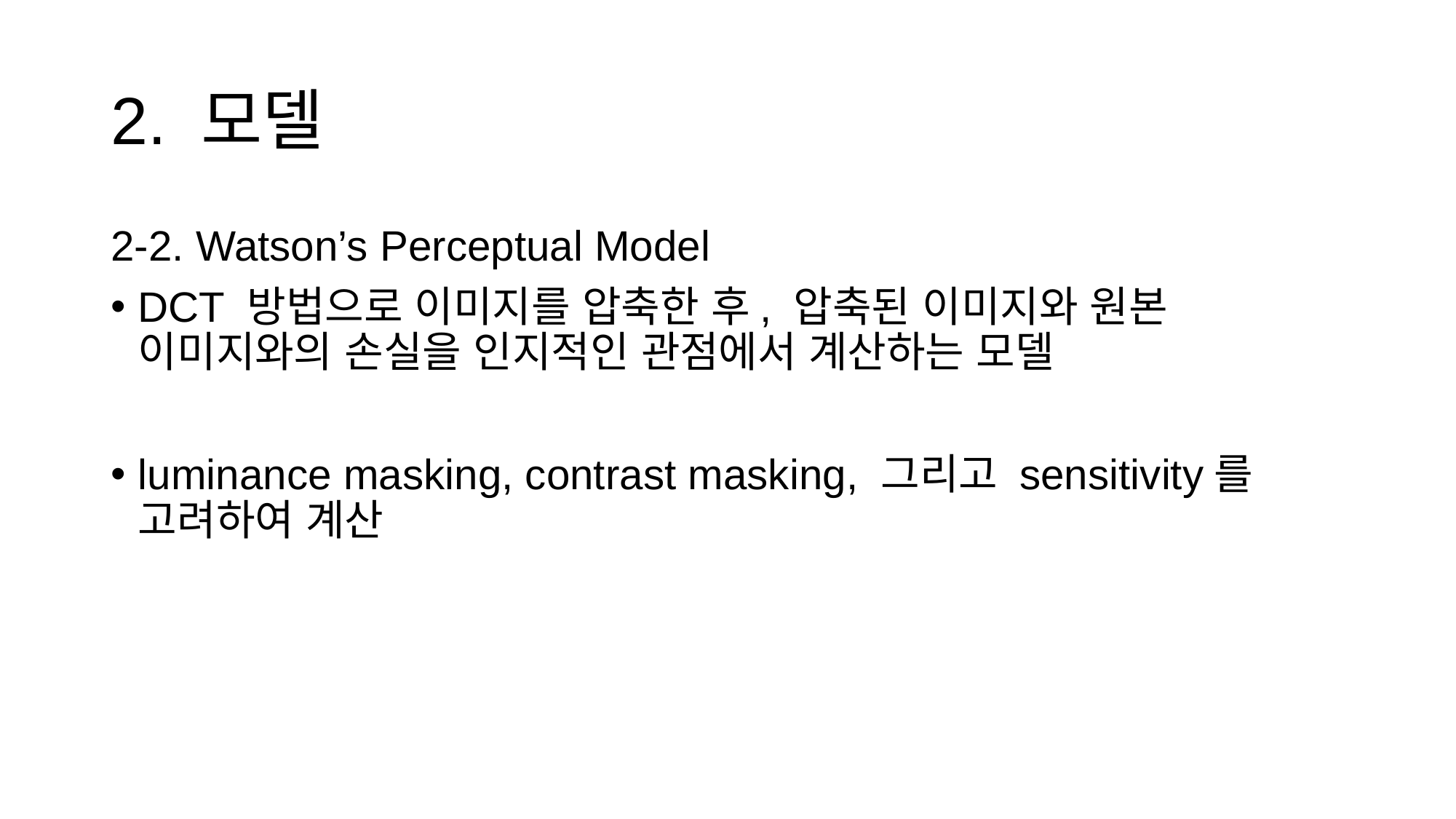

# 2. 모델
2-2. Watson’s Perceptual Model
DCT 방법으로 이미지를 압축한 후, 압축된 이미지와 원본 이미지와의 손실을 인지적인 관점에서 계산하는 모델

luminance masking, contrast masking, 그리고 sensitivity를 고려하여 계산